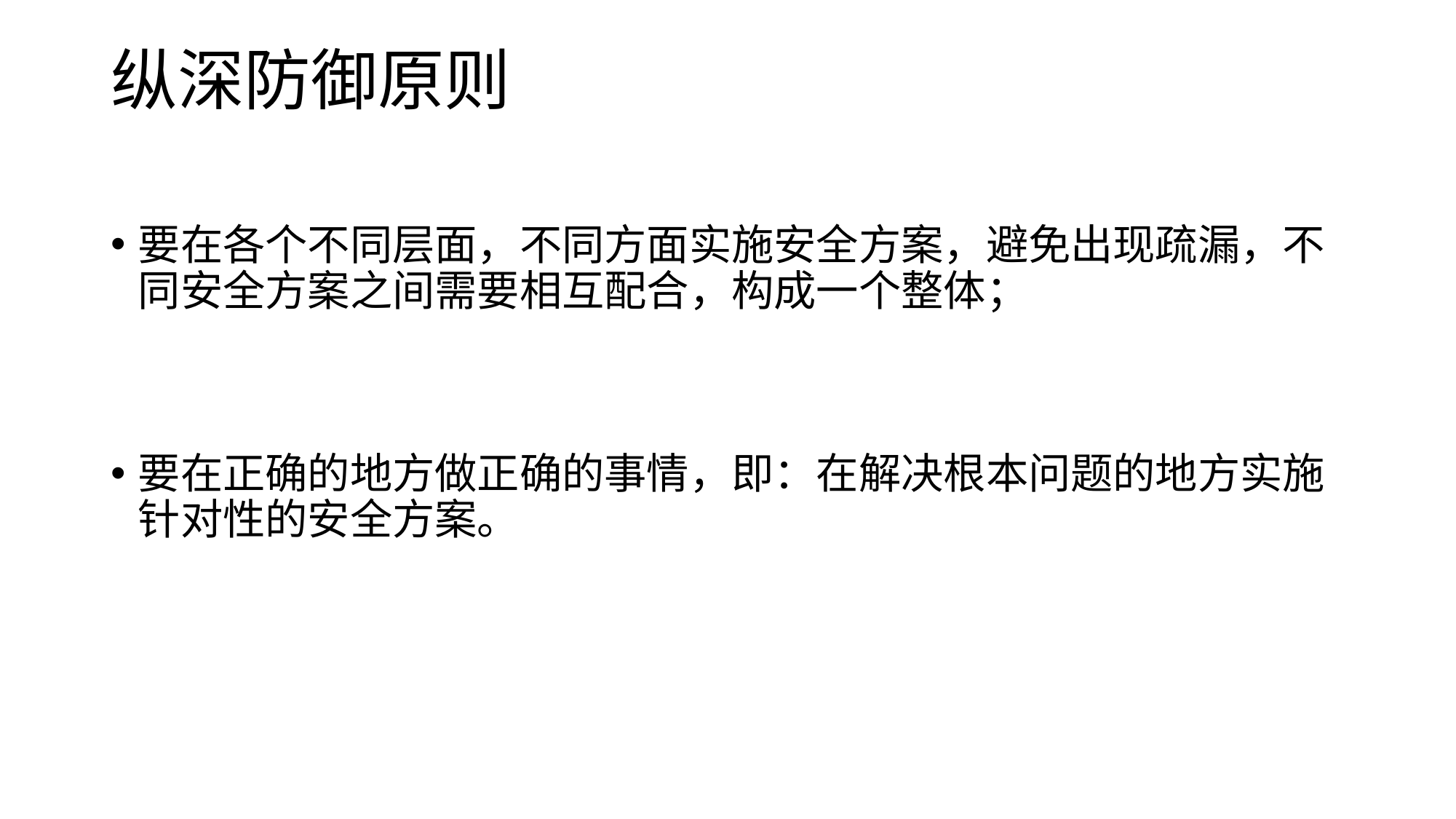

# 纵深防御原则
要在各个不同层面，不同方面实施安全方案，避免出现疏漏，不同安全方案之间需要相互配合，构成一个整体；

要在正确的地方做正确的事情，即：在解决根本问题的地方实施针对性的安全方案。